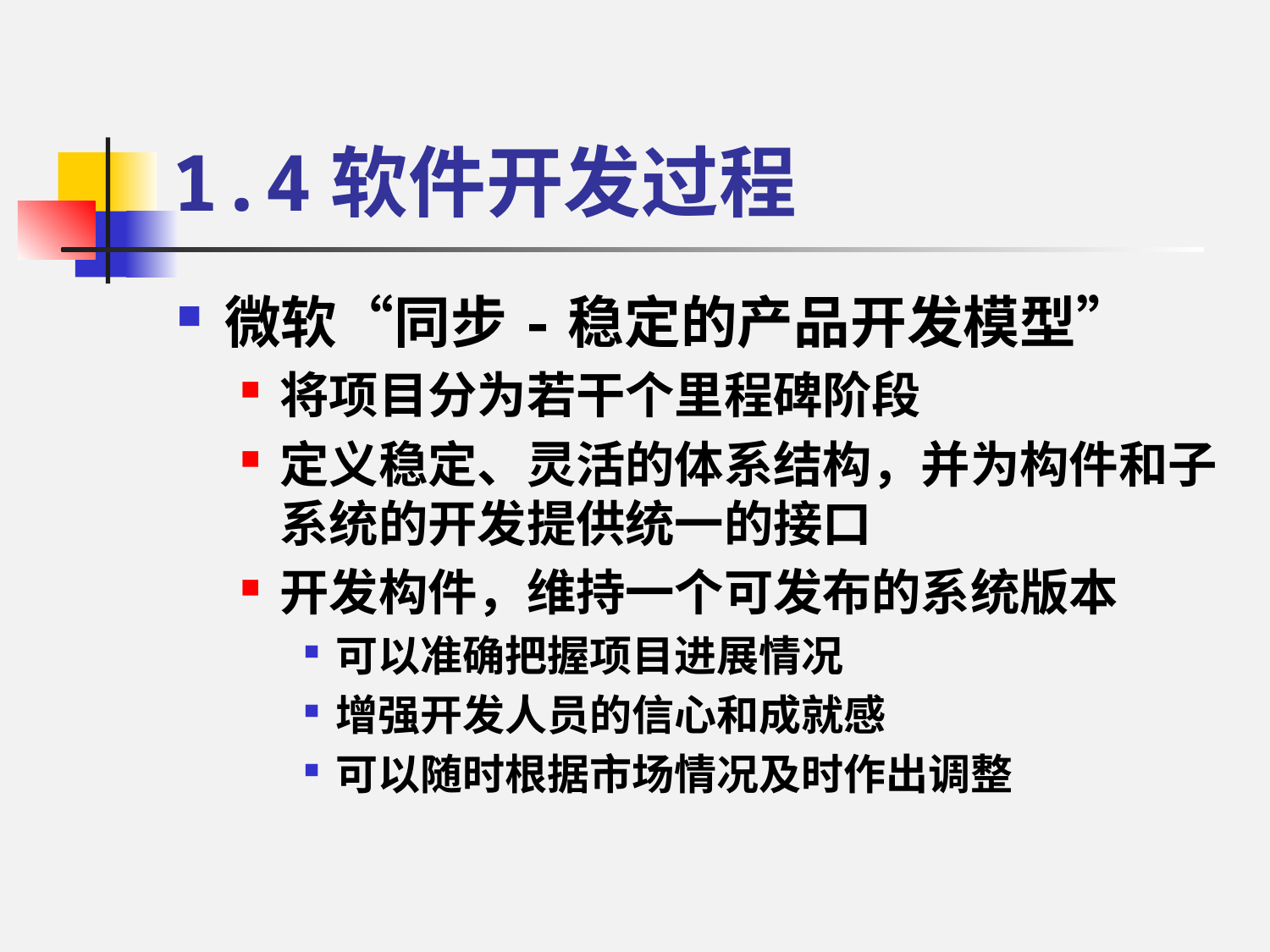

# 1.4软件开发过程
微软“同步-稳定的产品开发模型”
将项目分为若干个里程碑阶段
定义稳定、灵活的体系结构，并为构件和子系统的开发提供统一的接口
开发构件，维持一个可发布的系统版本
可以准确把握项目进展情况
增强开发人员的信心和成就感
可以随时根据市场情况及时作出调整
25